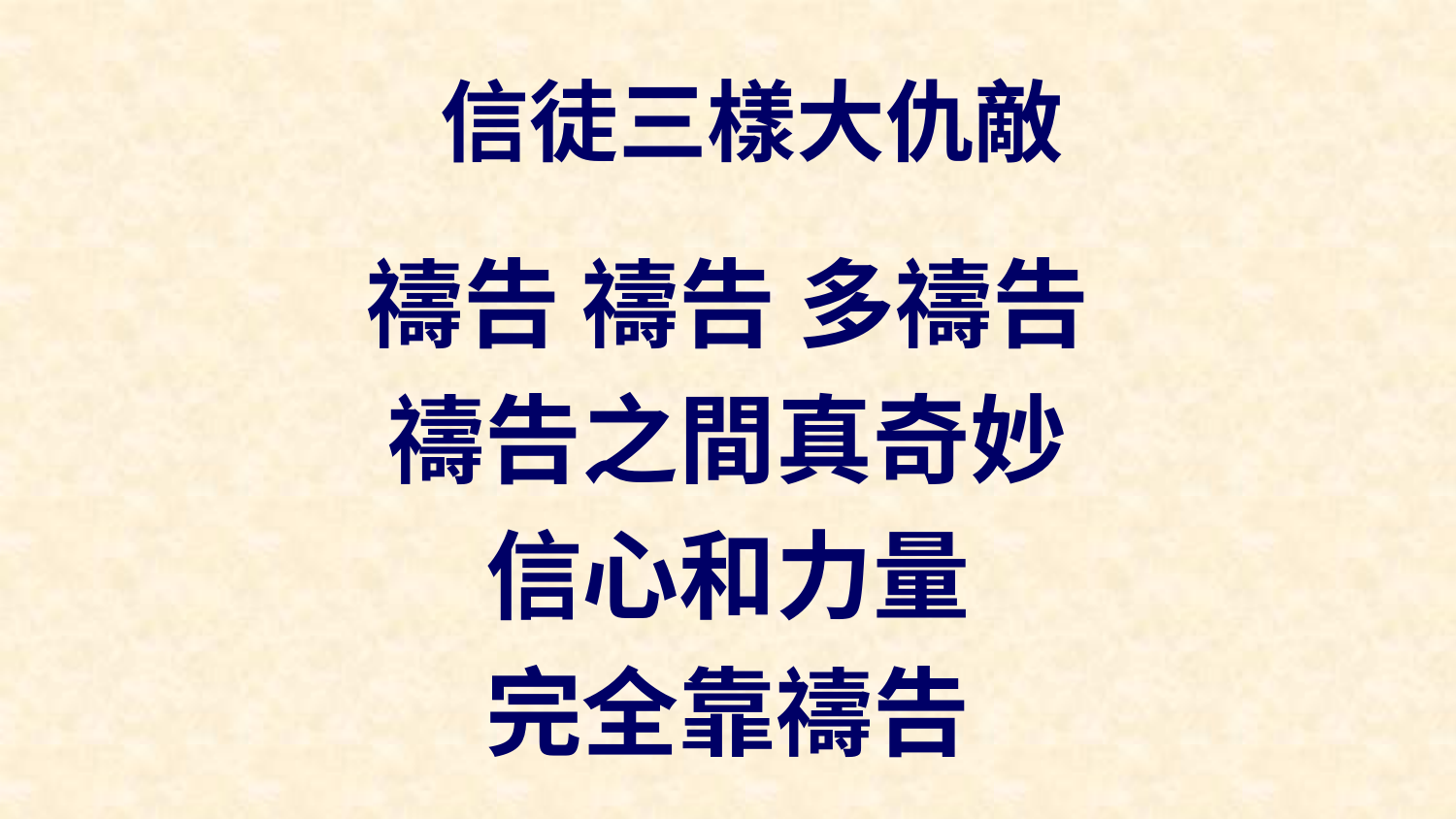

信徒三樣大仇敵
禱告 禱告 多禱告
禱告之間真奇妙
信心和力量
完全靠禱告